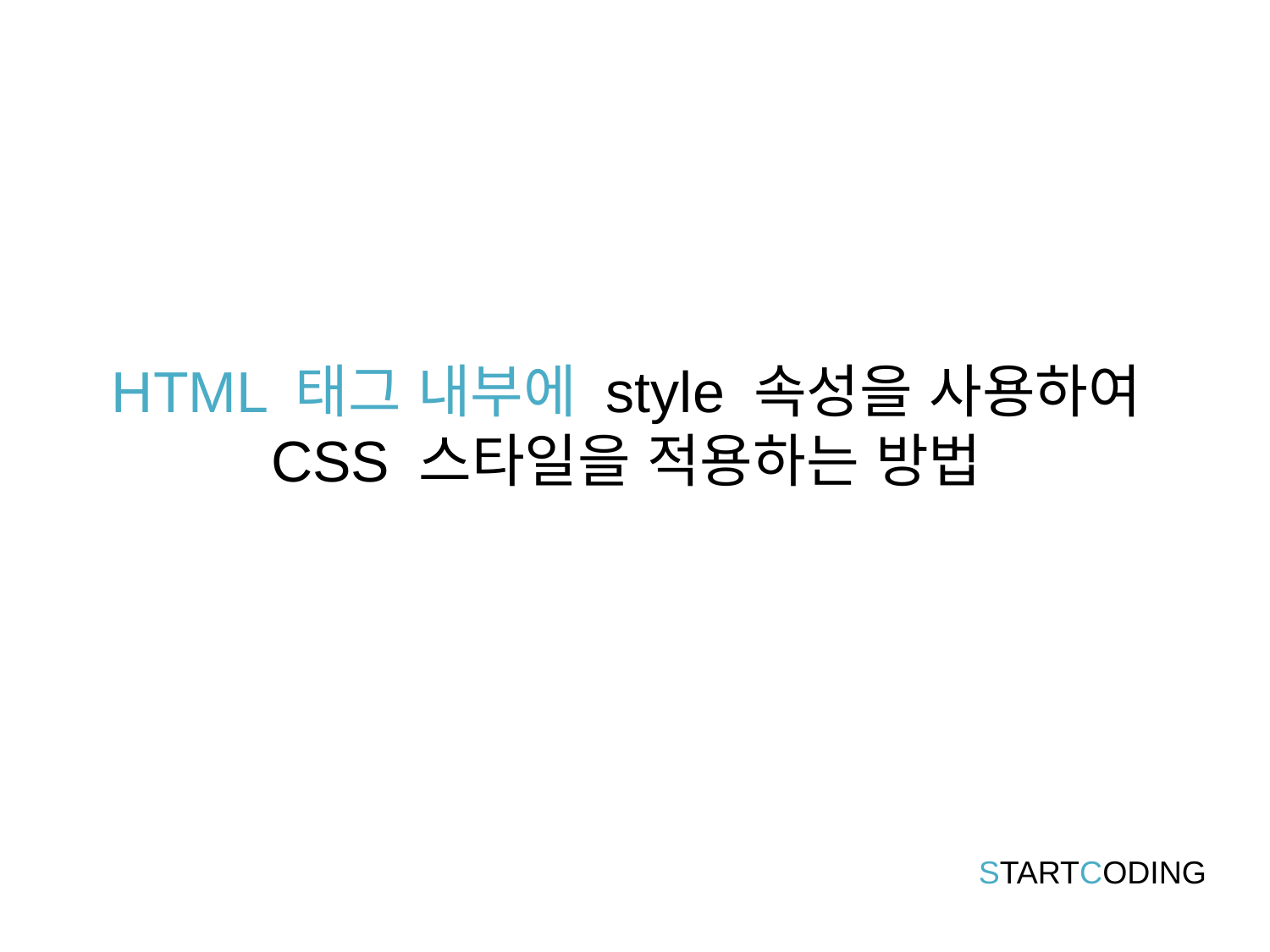

HTML 태그 내부에 style 속성을 사용하여
CSS 스타일을 적용하는 방법
STARTCODING